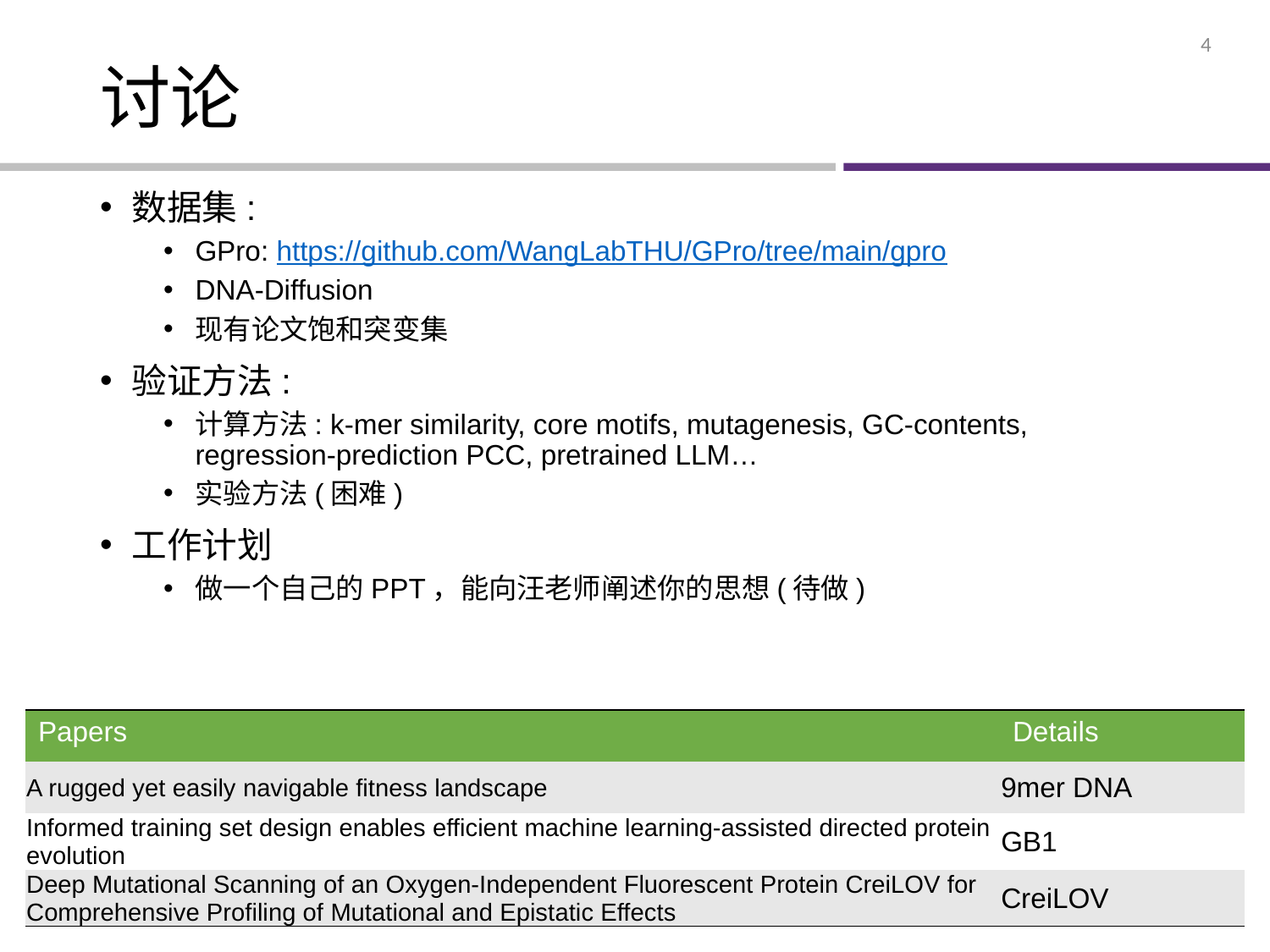

4
# 讨论
数据集:
GPro: https://github.com/WangLabTHU/GPro/tree/main/gpro
DNA-Diffusion
现有论文饱和突变集
验证方法:
计算方法: k-mer similarity, core motifs, mutagenesis, GC-contents, regression-prediction PCC, pretrained LLM…
实验方法(困难)
工作计划
做一个自己的PPT，能向汪老师阐述你的思想(待做)
| Papers | Details |
| --- | --- |
| A rugged yet easily navigable fitness landscape | 9mer DNA |
| Informed training set design enables efficient machine learning-assisted directed protein evolution | GB1 |
| Deep Mutational Scanning of an Oxygen-Independent Fluorescent Protein CreiLOV for Comprehensive Profiling of Mutational and Epistatic Effects | CreiLOV |